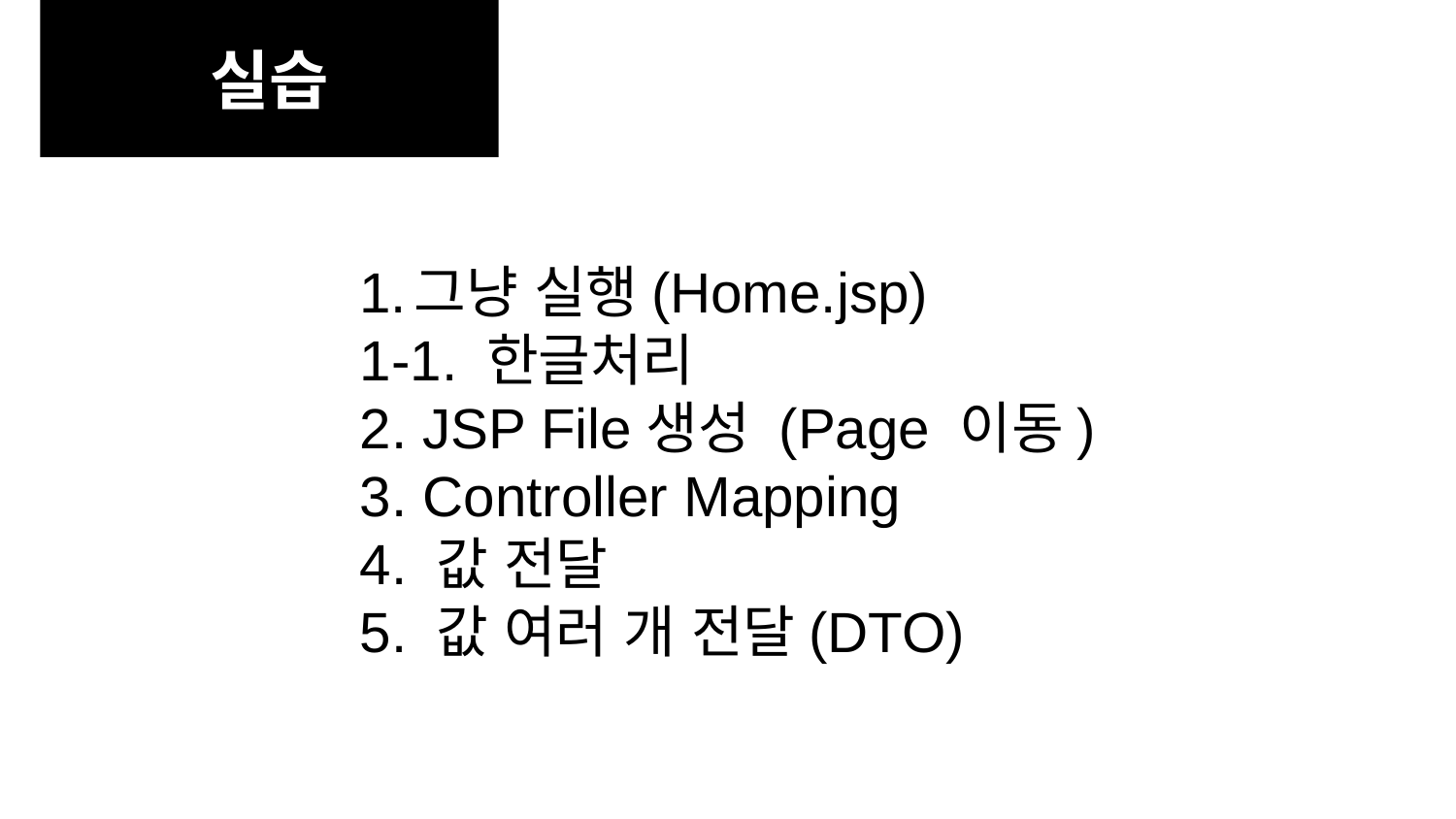

실습
그냥 실행(Home.jsp)
1-1. 한글처리
2. JSP File생성 (Page 이동)
3. Controller Mapping
4. 값 전달
5. 값 여러 개 전달(DTO)